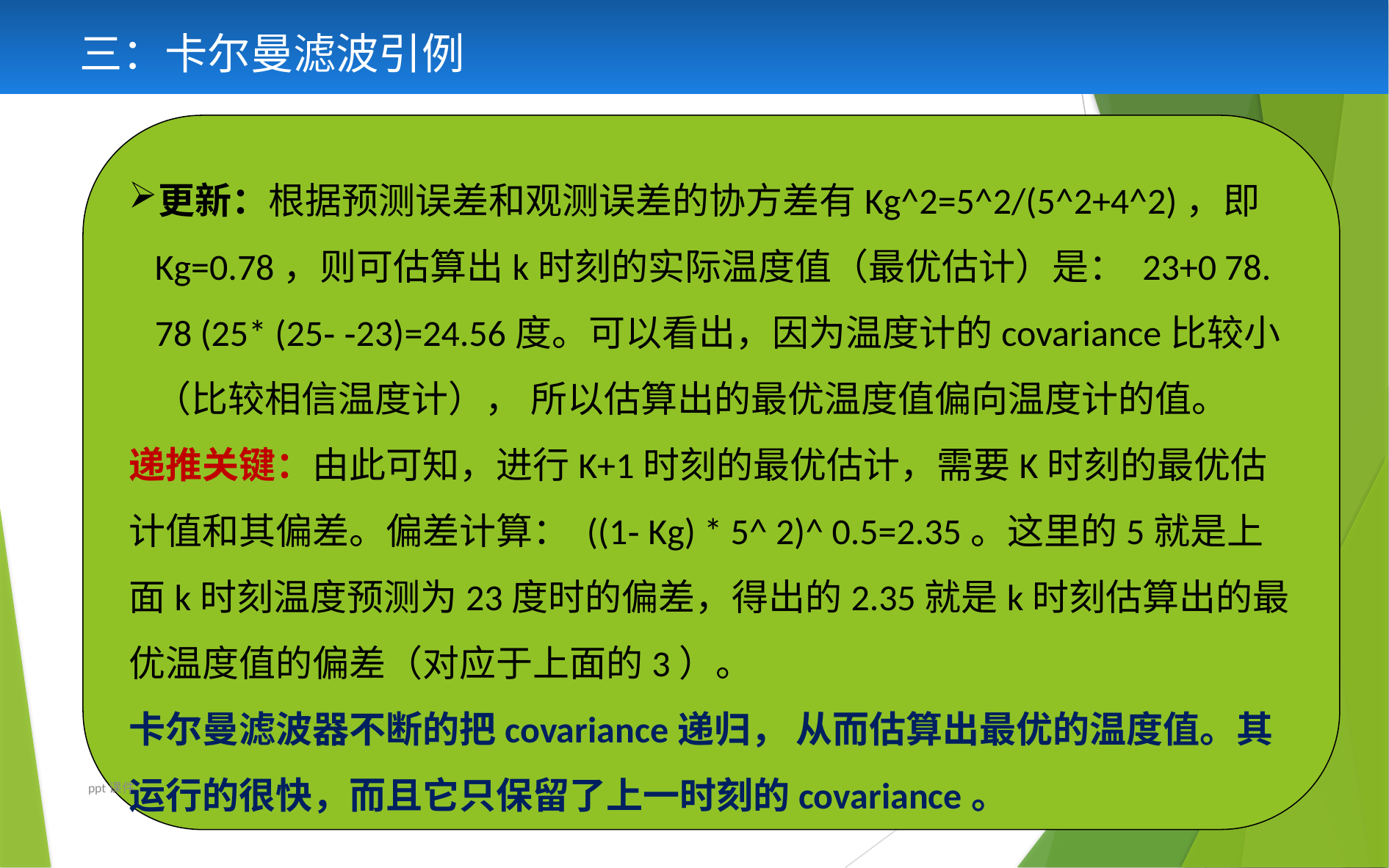

三：卡尔曼滤波引例
更新：根据预测误差和观测误差的协方差有Kg^2=5^2/(5^2+4^2)，即Kg=0.78，则可估算出k时刻的实际温度值（最优估计）是： 23+0 78. 78 (25* (25‐ ‐23)=24.56度。可以看出，因为温度计的covariance比较小（比较相信温度计）， 所以估算出的最优温度值偏向温度计的值。
递推关键：由此可知，进行K+1时刻的最优估计，需要K时刻的最优估计值和其偏差。偏差计算： ((1‐ Kg) * 5^ 2)^ 0.5=2.35。这里的5就是上面k时刻温度预测为23度时的偏差，得出的2.35就是k时刻估算出的最优温度值的偏差（对应于上面的3）。
卡尔曼滤波器不断的把covariance递归， 从而估算出最优的温度值。其运行的很快，而且它只保留了上一时刻的covariance。

ppt课件.
12